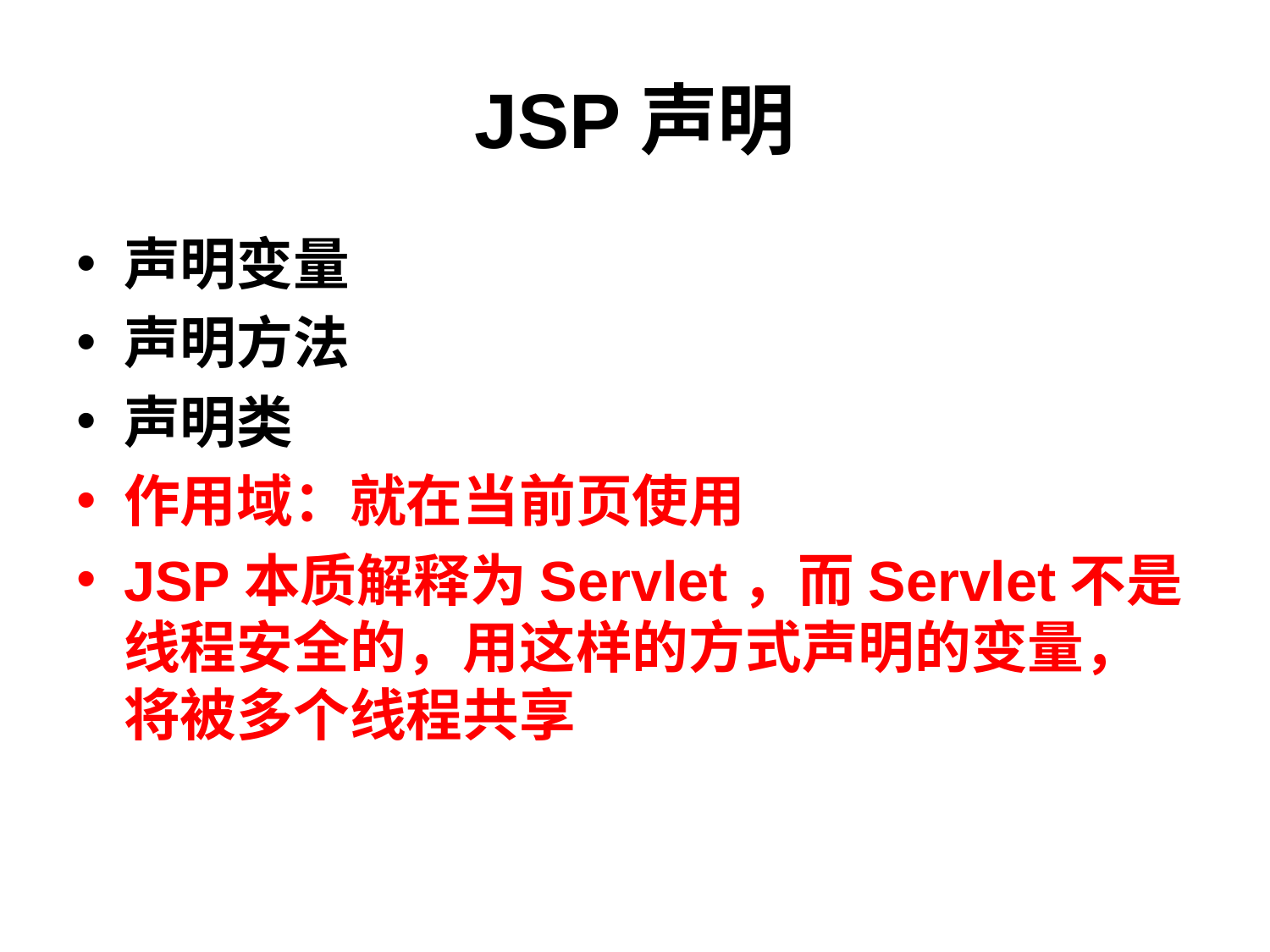

# JSP声明
声明变量
声明方法
声明类
作用域：就在当前页使用
JSP本质解释为Servlet，而Servlet不是线程安全的，用这样的方式声明的变量，将被多个线程共享